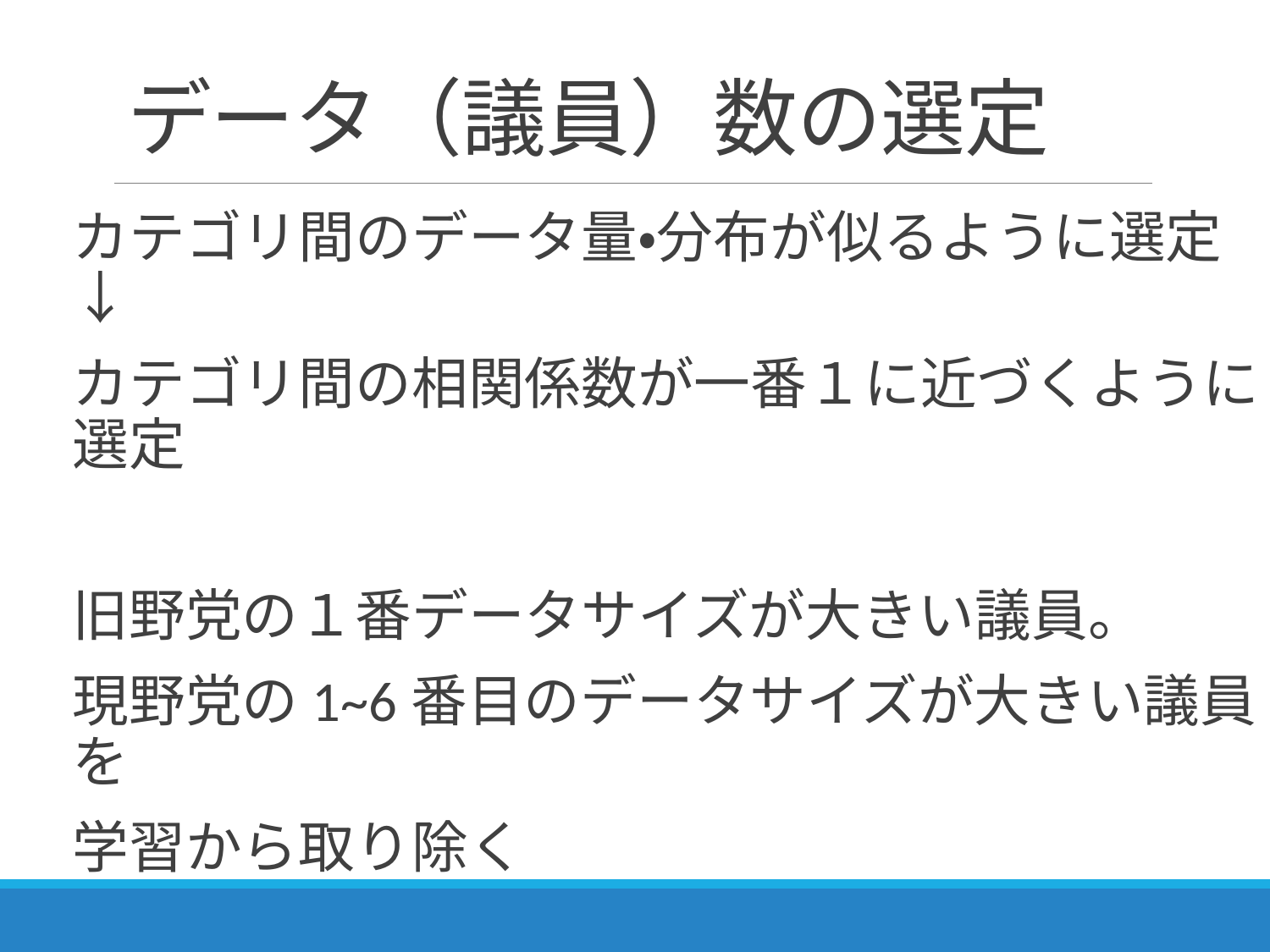

# データ（議員）数の選定
カテゴリ間のデータ量・分布が似るように選定↓
カテゴリ間の相関係数が一番１に近づくように選定

旧野党の１番データサイズが大きい議員。
現野党の1~6番目のデータサイズが大きい議員を
学習から取り除く